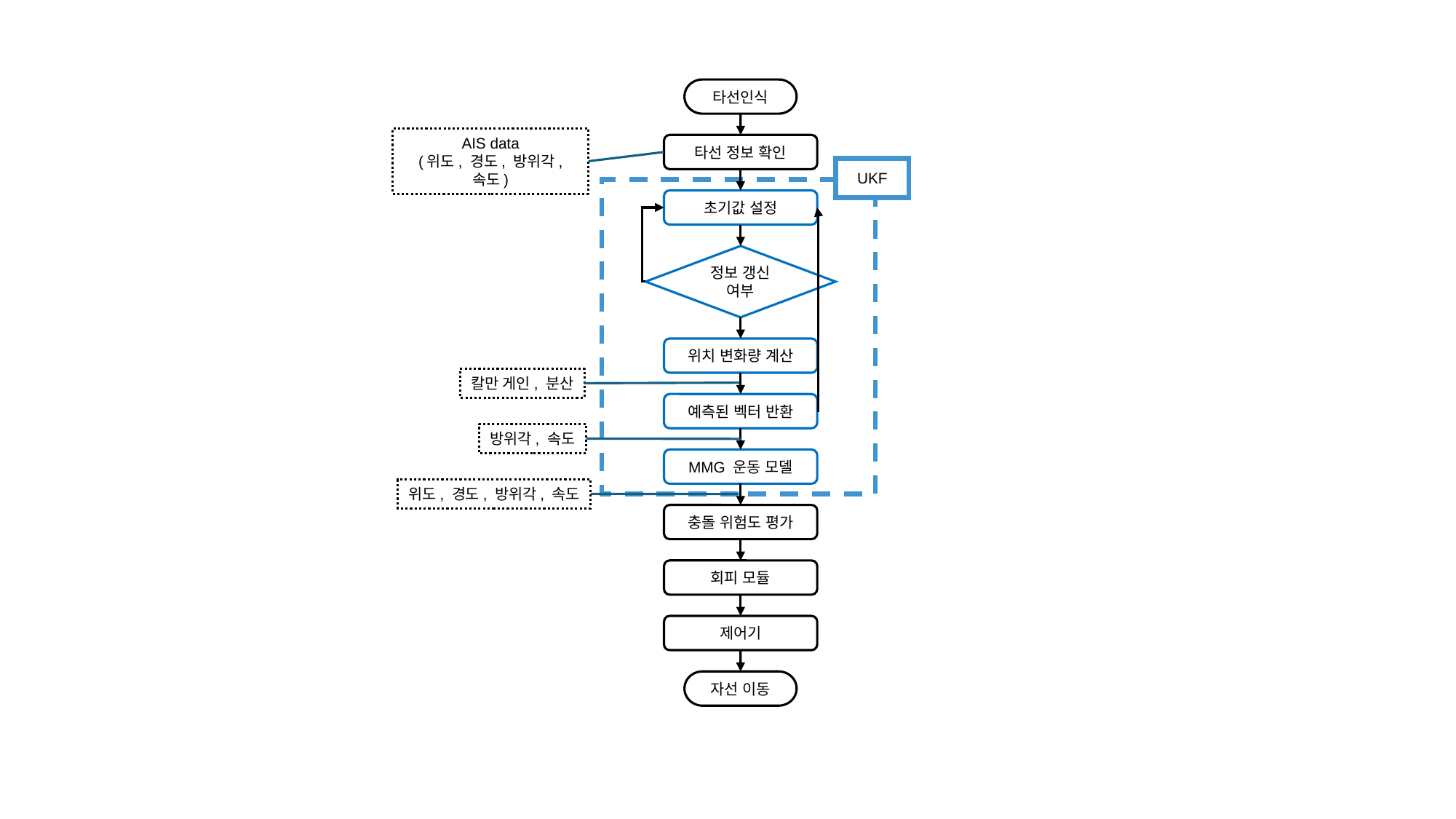

타선인식
AIS data
(위도, 경도, 방위각, 속도)
타선 정보 확인
UKF

초기값 설정
정보 갱신 여부
위치 변화량 계산
칼만 게인, 분산
예측된 벡터 반환
방위각, 속도
MMG 운동 모델
위도, 경도, 방위각, 속도
충돌 위험도 평가
회피 모듈
제어기
자선 이동